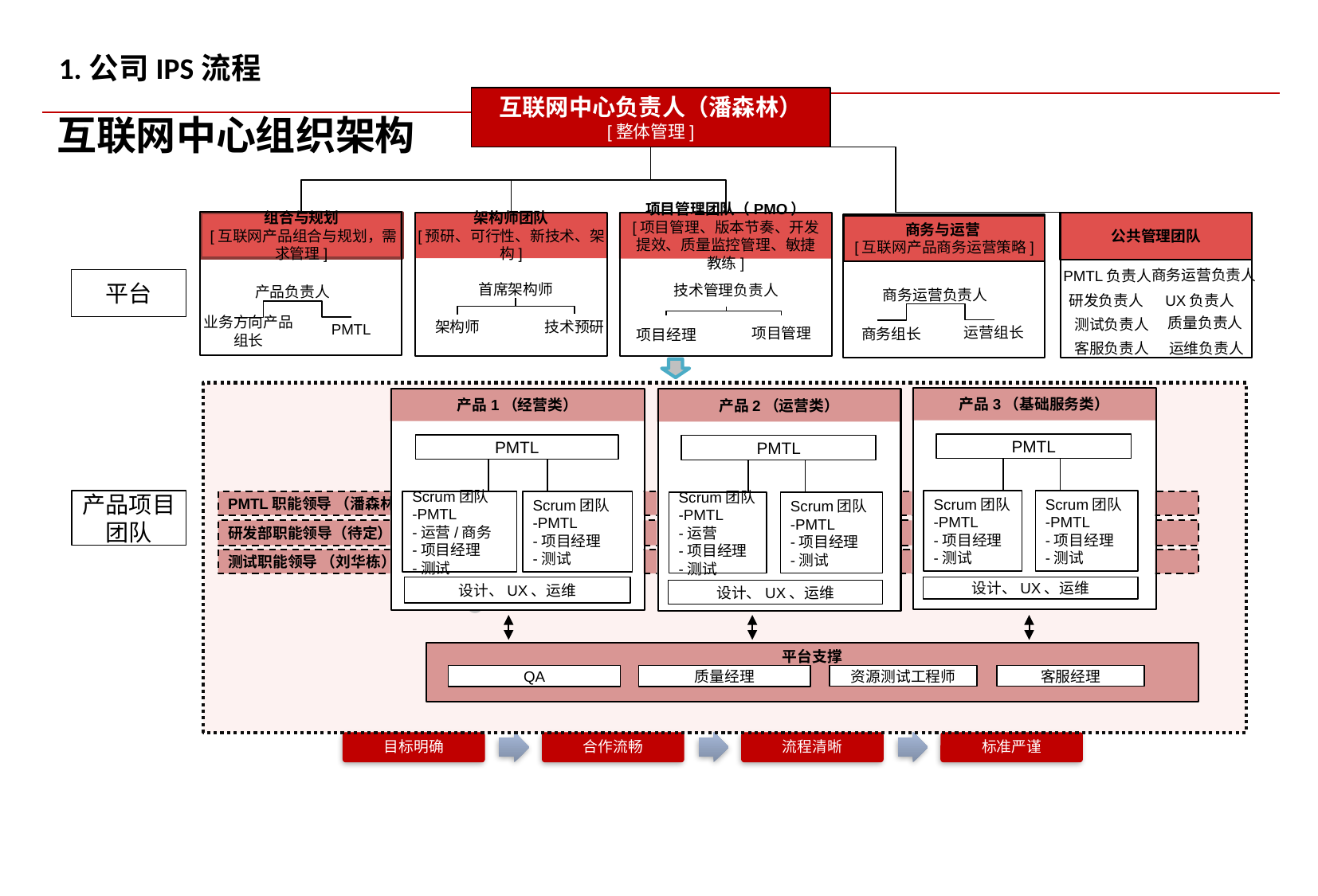

1.公司IPS流程
互联网中心负责人（潘森林）
[整体管理]
互联网中心组织架构

组合与规划
 [互联网产品组合与规划，需求管理]
PMTL
业务方向产品组长
产品负责人
公共管理团队

PMTL负责人
研发负责人
UX负责人
测试负责人
质量负责人
运维负责人
客服负责人
商务运营负责人
项目管理团队（PMO）
[项目管理、版本节奏、开发提效、质量监控管理、敏捷教练]

技术管理负责人
项目管理
项目经理
架构师团队
[预研、可行性、新技术、架构]

首席架构师
技术预研
架构师

商务与运营
[互联网产品商务运营策略]
运营组长
商务组长
商务运营负责人
平台

产品3（基础服务类）

PMTL
Scrum团队
-PMTL
-项目经理
-测试
Scrum团队
-PMTL
-项目经理
-测试

设计、UX、运维
产品1（经营类）

PMTL
Scrum团队
-PMTL
-运营/商务
-项目经理
-测试
Scrum团队
-PMTL
-项目经理
-测试

产品2（运营类）

PMTL
Scrum团队
-PMTL
-运营
-项目经理
-测试
Scrum团队
-PMTL
-项目经理
-测试

设计、UX、运维
产品项目团队
PMTL职能领导 （潘森林）
研发部职能领导（待定）
测试职能领导 （刘华栋）
设计、UX、运维

平台支撑
质量经理
QA
资源测试工程师
客服经理
目标明确

合作流畅

流程清晰

标准严谨